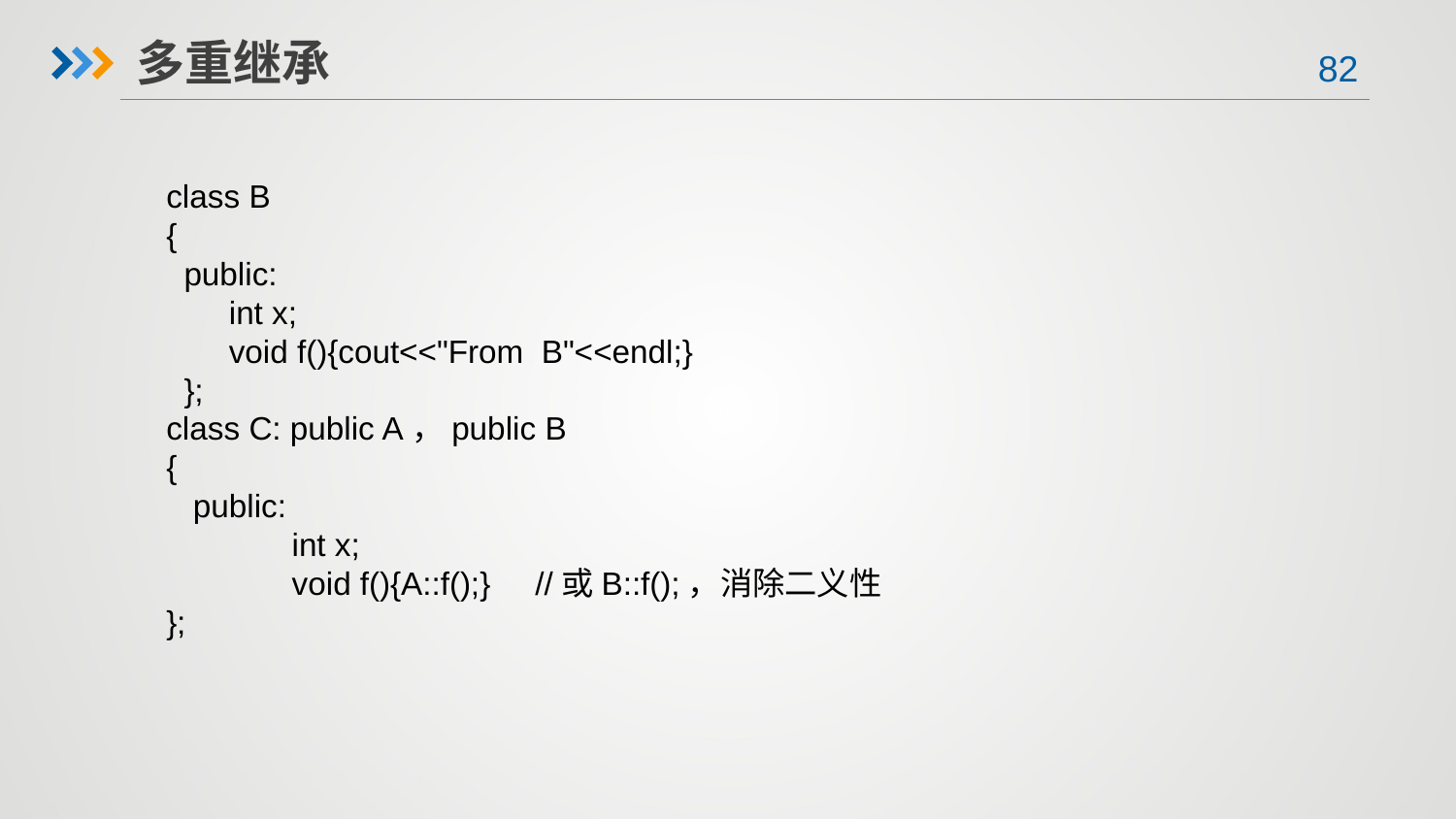

多重继承
class B
{
  public:
       int x;
       void f(){cout<<"From  B"<<endl;}
  };
class C: public A，public B
{
   public:
              int x;
              void f(){A::f();}     //或B::f();，消除二义性
};